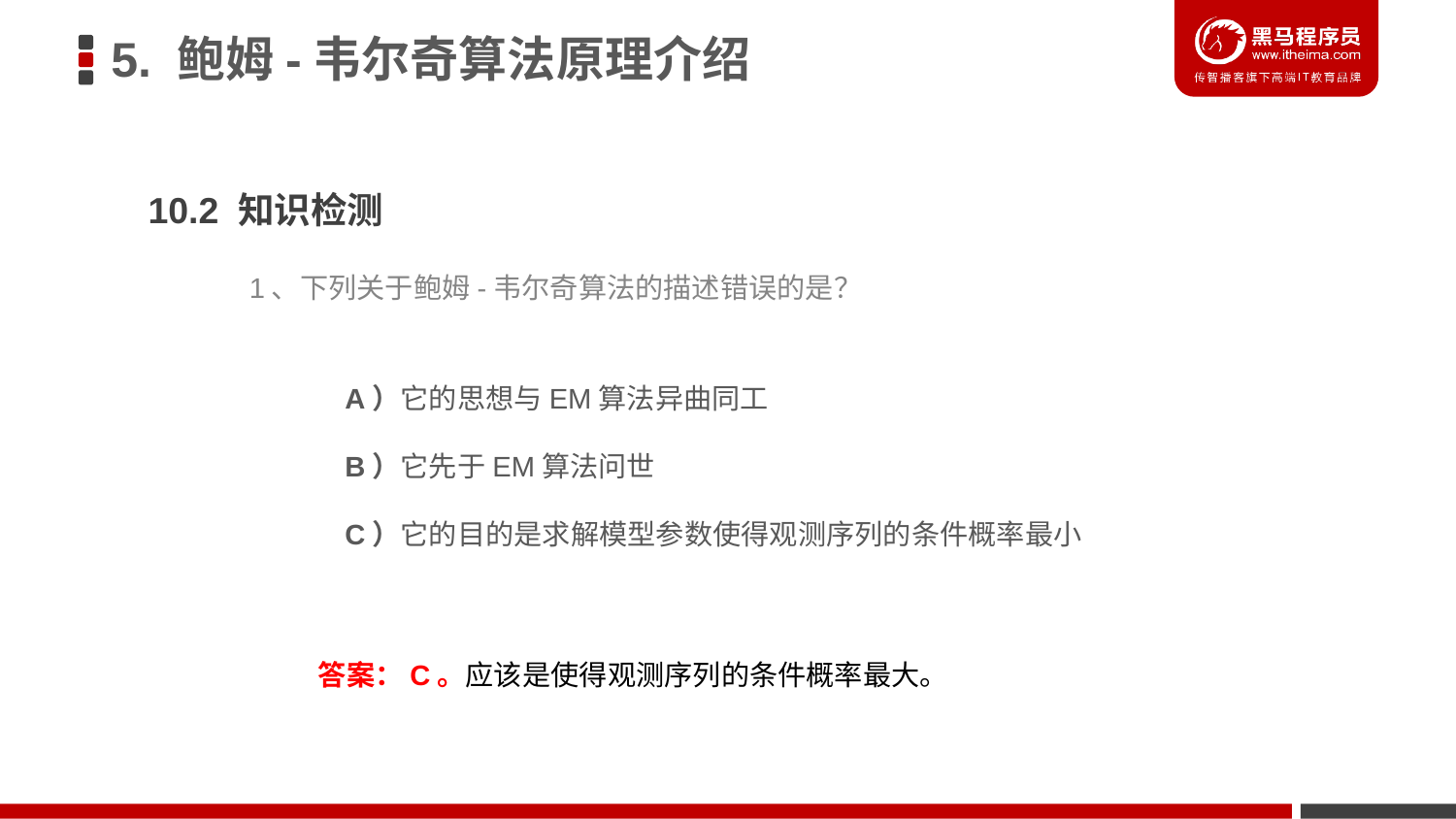

5. 鲍姆-韦尔奇算法原理介绍
10.2 知识检测
1、下列关于鲍姆-韦尔奇算法的描述错误的是？
A）它的思想与EM算法异曲同工

B）它先于EM算法问世

C）它的目的是求解模型参数使得观测序列的条件概率最小
答案：C。应该是使得观测序列的条件概率最大。